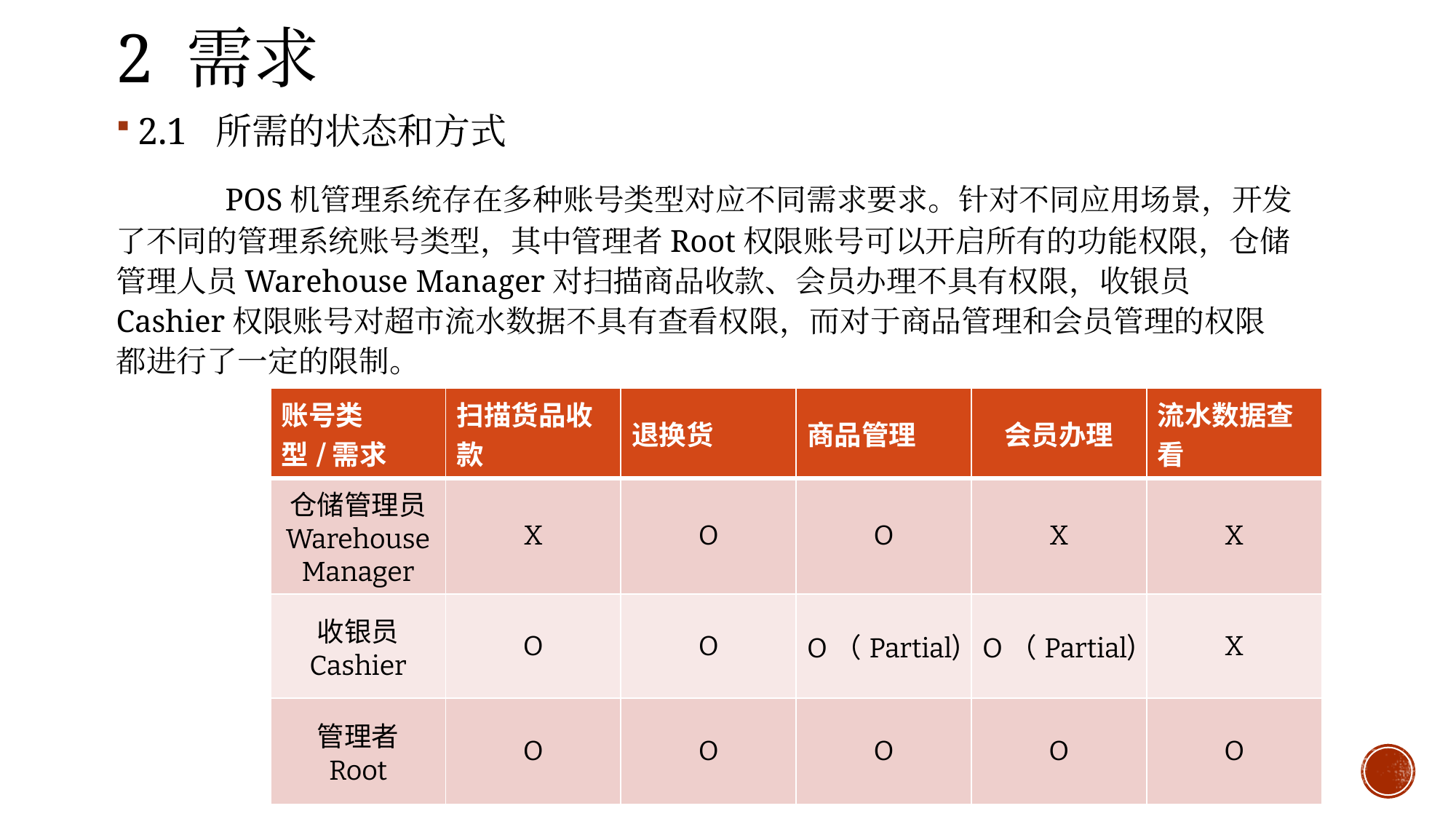

2 需求
2.1  所需的状态和方式
	POS机管理系统存在多种账号类型对应不同需求要求。针对不同应用场景，开发了不同的管理系统账号类型，其中管理者Root权限账号可以开启所有的功能权限，仓储管理人员Warehouse Manager对扫描商品收款、会员办理不具有权限，收银员Cashier权限账号对超市流水数据不具有查看权限，而对于商品管理和会员管理的权限都进行了一定的限制。
| 账号类型/需求 | 扫描货品收款 | 退换货 | 商品管理 | 会员办理 | 流水数据查看 |
| --- | --- | --- | --- | --- | --- |
| 仓储管理员 Warehouse Manager | X | O | O | X | X |
| 收银员 Cashier | O | O | O（Partial) | O（Partial) | X |
| 管理者 Root | O | O | O | O | O |